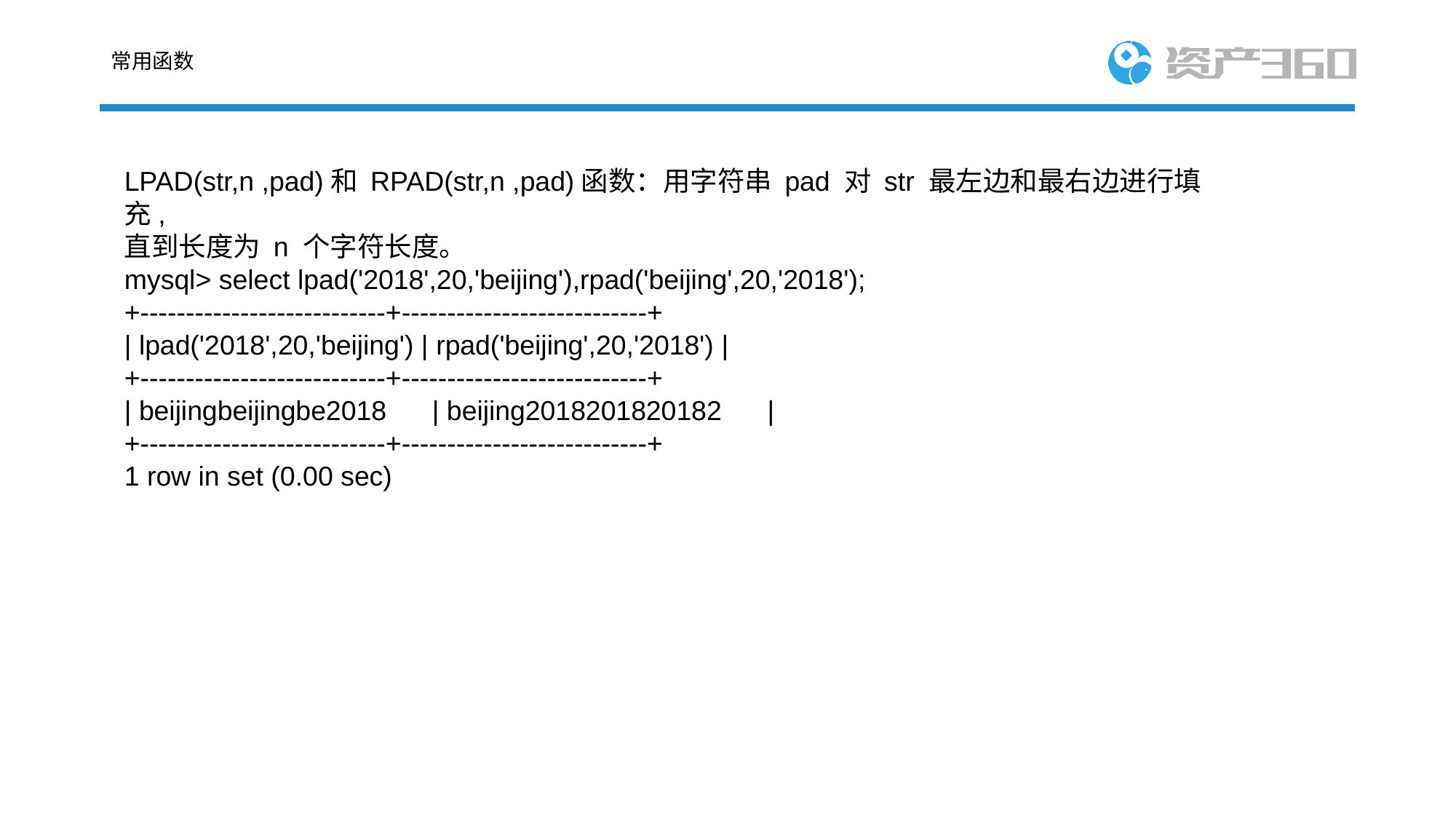

# 常用函数
LPAD(str,n ,pad)和 RPAD(str,n ,pad)函数：用字符串 pad 对 str 最左边和最右边进行填充,
直到长度为 n 个字符长度。
mysql> select lpad('2018',20,'beijing'),rpad('beijing',20,'2018');
+---------------------------+---------------------------+
| lpad('2018',20,'beijing') | rpad('beijing',20,'2018') |
+---------------------------+---------------------------+
| beijingbeijingbe2018      | beijing2018201820182      |
+---------------------------+---------------------------+
1 row in set (0.00 sec)

20